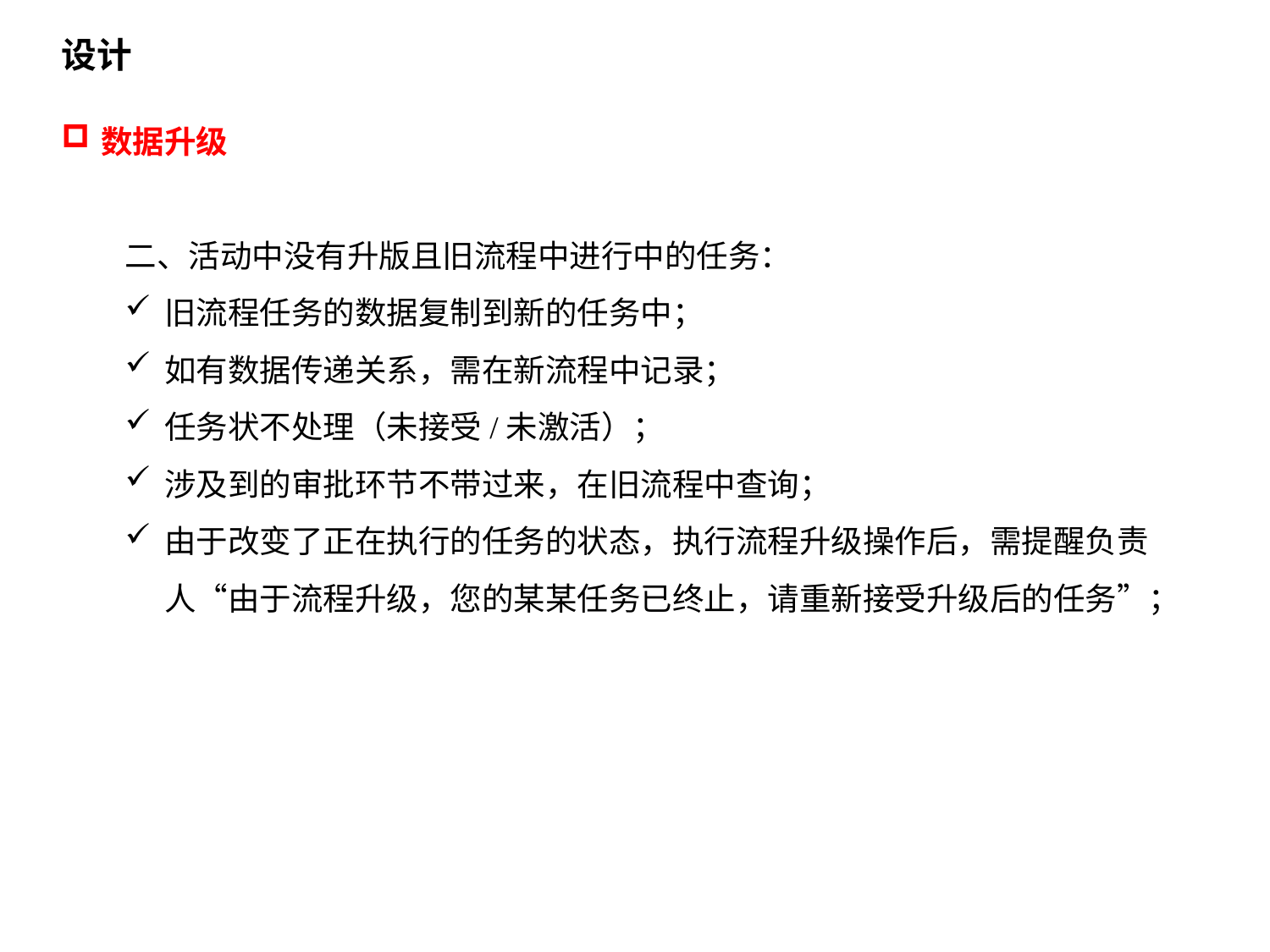

设计
数据升级

二、活动中没有升版且旧流程中进行中的任务：
旧流程任务的数据复制到新的任务中；
如有数据传递关系，需在新流程中记录；
任务状不处理（未接受/未激活）；
涉及到的审批环节不带过来，在旧流程中查询；
由于改变了正在执行的任务的状态，执行流程升级操作后，需提醒负责人“由于流程升级，您的某某任务已终止，请重新接受升级后的任务”；